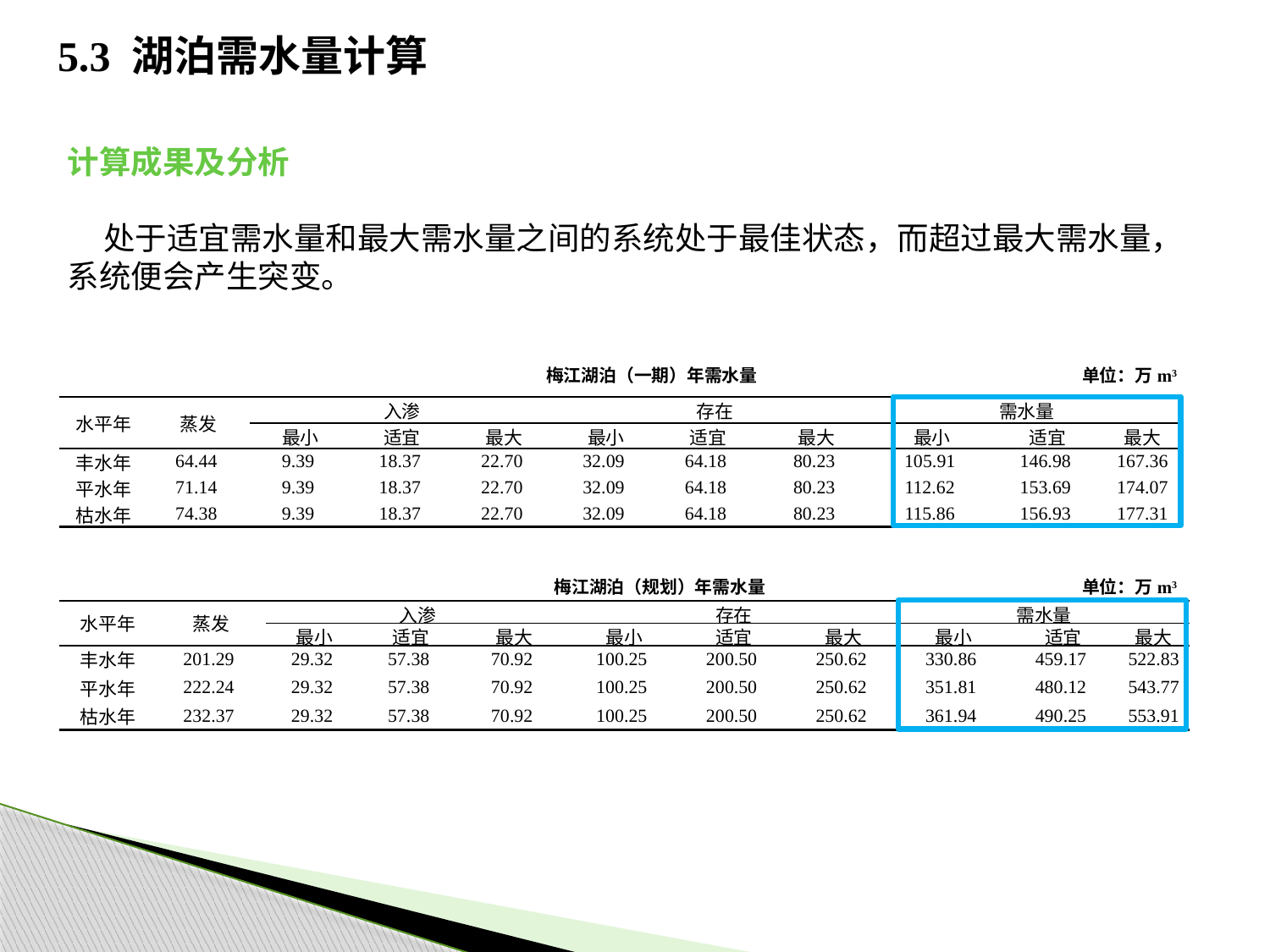

# 5.3 湖泊需水量计算
计算成果及分析

    处于适宜需水量和最大需水量之间的系统处于最佳状态，而超过最大需水量，系统便会产生突变。
梅江湖泊（一期）年需水量                                                                                 单位：万m3

                      梅江湖泊（规划）年需水量                                                                               单位：万m3

| 水平年 | 蒸发 | 入渗 |  |  | 存在 |  |  | 需水量 |  |  |
| --- | --- | --- | --- | --- | --- | --- | --- | --- | --- | --- |
|  |  | 最小 | 适宜 | 最大 | 最小 | 适宜 | 最大 | 最小 | 适宜 | 最大 |
| 丰水年 | 64.44 | 9.39 | 18.37 | 22.70 | 32.09 | 64.18 | 80.23 | 105.91 | 146.98 | 167.36 |
| 平水年 | 71.14 | 9.39 | 18.37 | 22.70 | 32.09 | 64.18 | 80.23 | 112.62 | 153.69 | 174.07 |
| 枯水年 | 74.38 | 9.39 | 18.37 | 22.70 | 32.09 | 64.18 | 80.23 | 115.86 | 156.93 | 177.31 |

| 水平年 | 蒸发 | 入渗 |  |  | 存在 |  |  | 需水量 |  |  |
| --- | --- | --- | --- | --- | --- | --- | --- | --- | --- | --- |
|  |  | 最小 | 适宜 | 最大 | 最小 | 适宜 | 最大 | 最小 | 适宜 | 最大 |
| 丰水年 | 201.29 | 29.32 | 57.38 | 70.92 | 100.25 | 200.50 | 250.62 | 330.86 | 459.17 | 522.83 |
| 平水年 | 222.24 | 29.32 | 57.38 | 70.92 | 100.25 | 200.50 | 250.62 | 351.81 | 480.12 | 543.77 |
| 枯水年 | 232.37 | 29.32 | 57.38 | 70.92 | 100.25 | 200.50 | 250.62 | 361.94 | 490.25 | 553.91 |